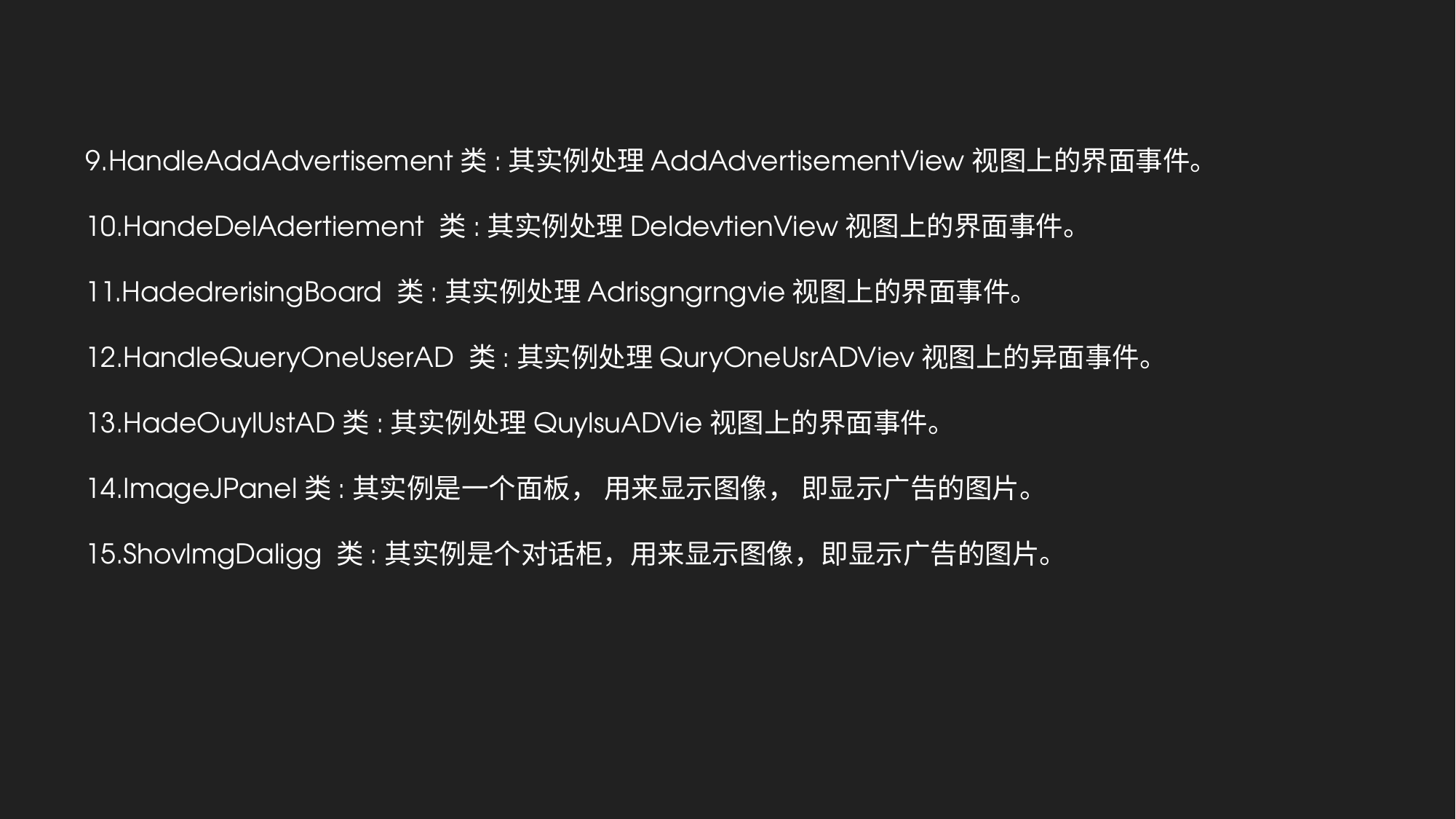

9.HandleAddAdvertisement类:其实例处理AddAdvertisementView视图上的界面事件。

10.HandeDelAdertiement 类:其实例处理DeldevtienView视图上的界面事件。

11.HadedrerisingBoard 类:其实例处理Adrisgngrngvie视图上的界面事件。

12.HandleQueryOneUserAD 类:其实例处理QuryOneUsrADViev视图上的异面事件。

13.HadeOuylUstAD类:其实例处理QuylsuADVie视图上的界面事件。

14.ImageJPanel类:其实例是一个面板， 用来显示图像， 即显示广告的图片。

15.ShovlmgDaligg 类:其实例是个对话柜，用来显示图像，即显示广告的图片。